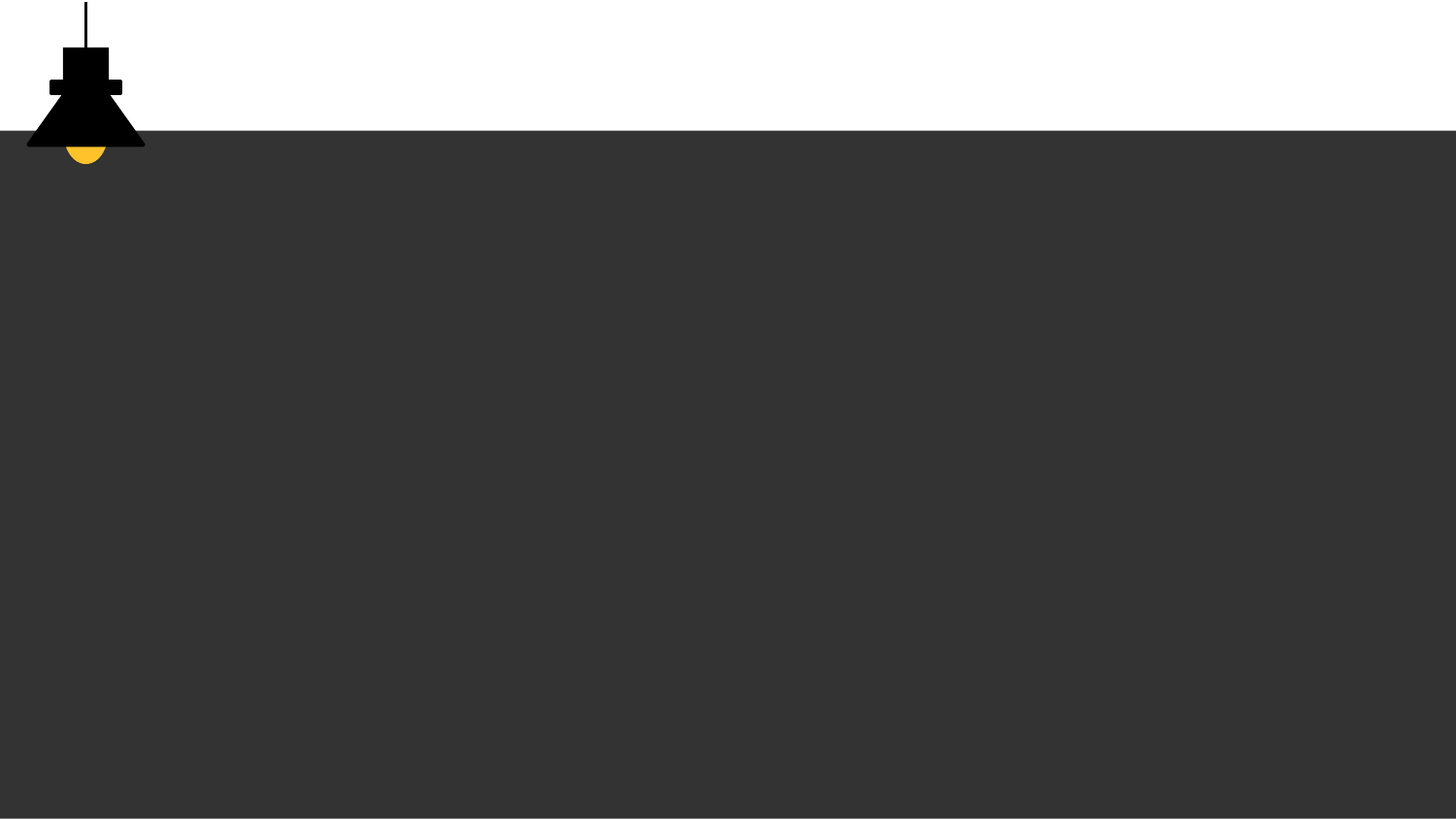

START
데이터 한 줄 씩 내보낸다.
더 이상 데이터가 없는가

NO
YES
실시간 데이터
END